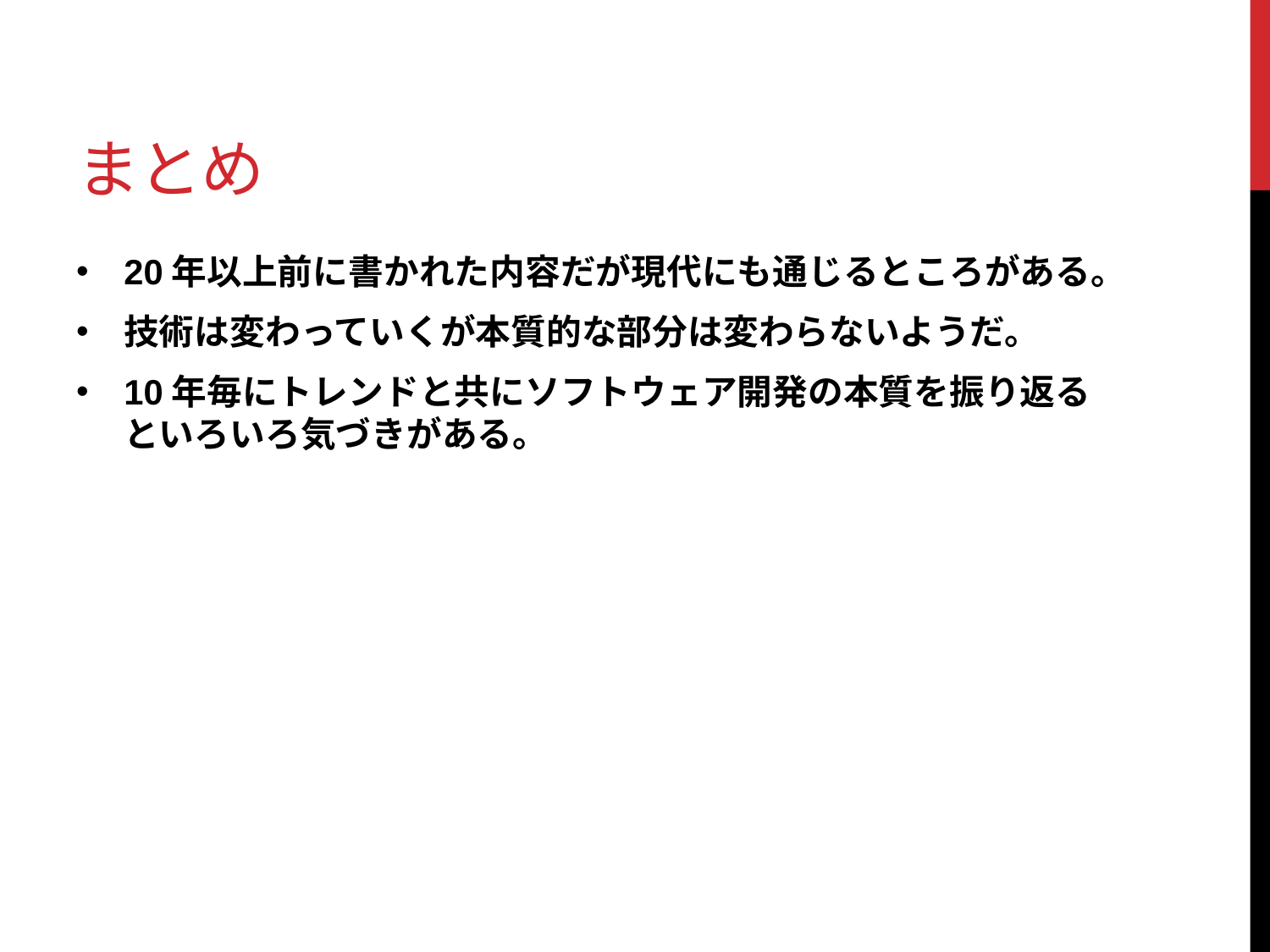

# まとめ
20年以上前に書かれた内容だが現代にも通じるところがある。
技術は変わっていくが本質的な部分は変わらないようだ。
10年毎にトレンドと共にソフトウェア開発の本質を振り返るといろいろ気づきがある。